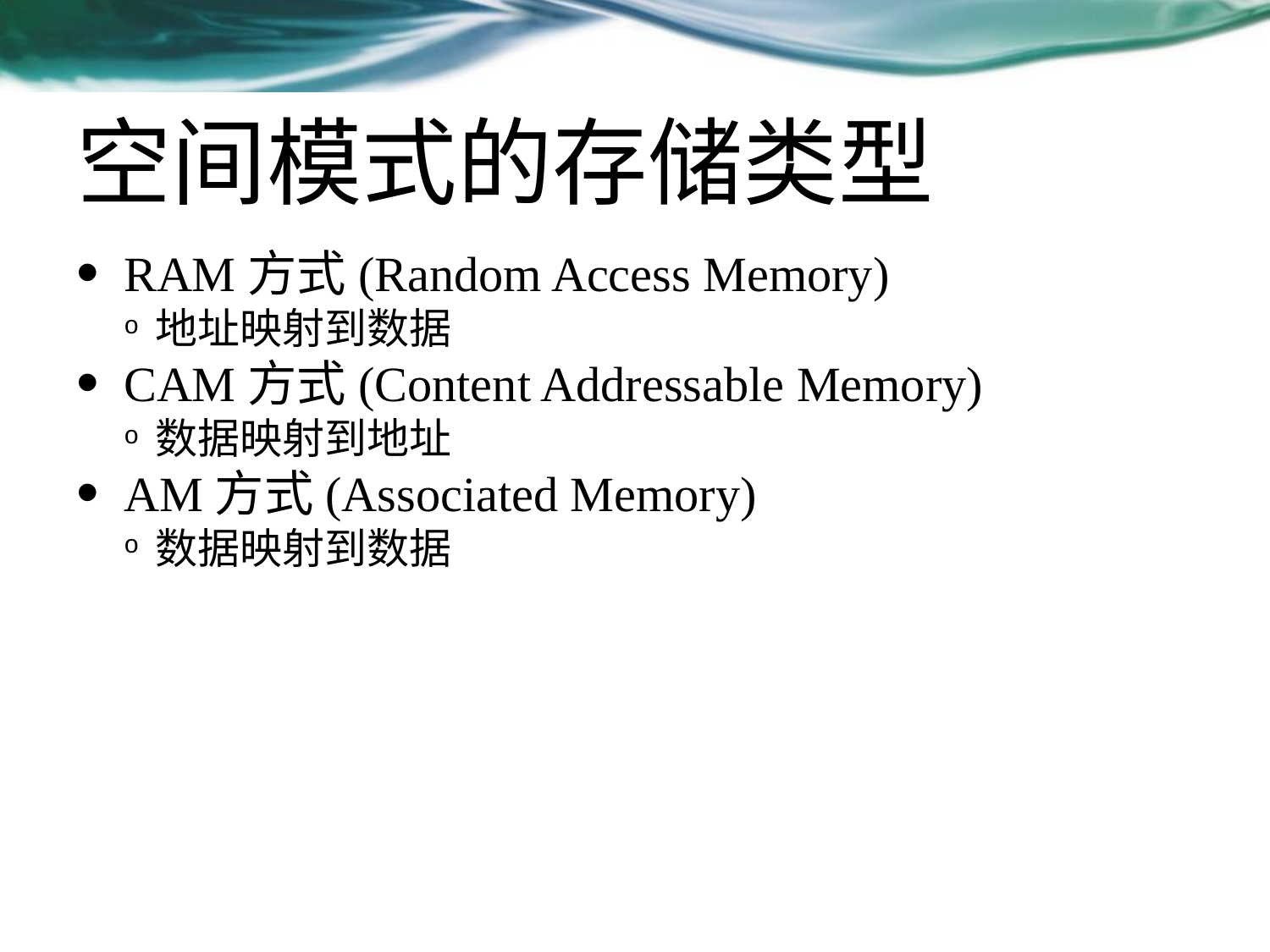

# 空间模式的存储类型
RAM方式(Random Access Memory)
地址映射到数据
CAM方式(Content Addressable Memory)
数据映射到地址
AM方式(Associated Memory)
数据映射到数据